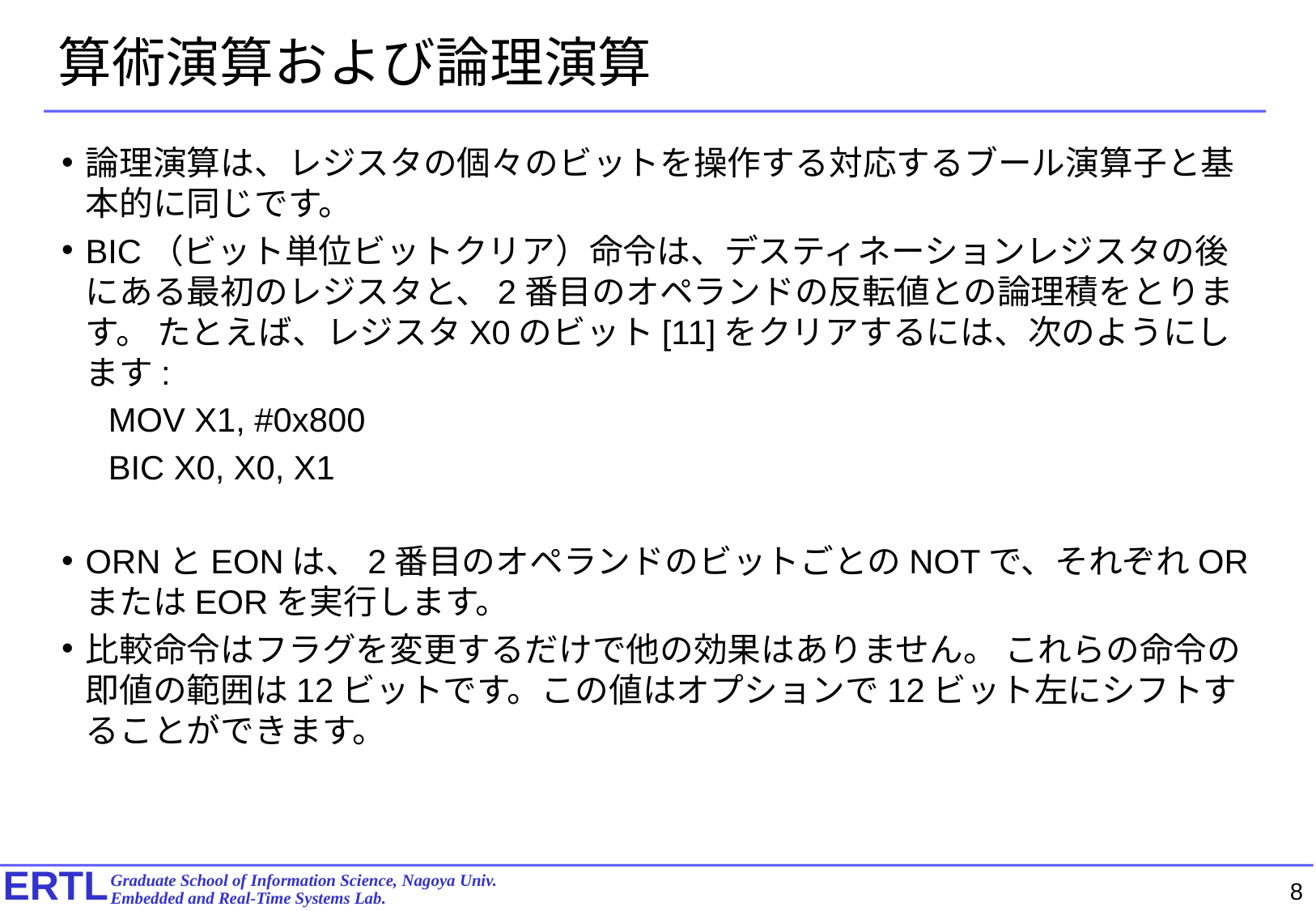

# 算術演算および論理演算
論理演算は、レジスタの個々のビットを操作する対応するブール演算子と基本的に同じです。
BIC（ビット単位ビットクリア）命令は、デスティネーションレジスタの後にある最初のレジスタと、2番目のオペランドの反転値との論理積をとります。 たとえば、レジスタX0のビット[11]をクリアするには、次のようにします:
MOV X1, #0x800
BIC X0, X0, X1

ORNとEONは、2番目のオペランドのビットごとのNOTで、それぞれORまたはEORを実行します。
比較命令はフラグを変更するだけで他の効果はありません。 これらの命令の即値の範囲は12ビットです。この値はオプションで12ビット左にシフトすることができます。

8